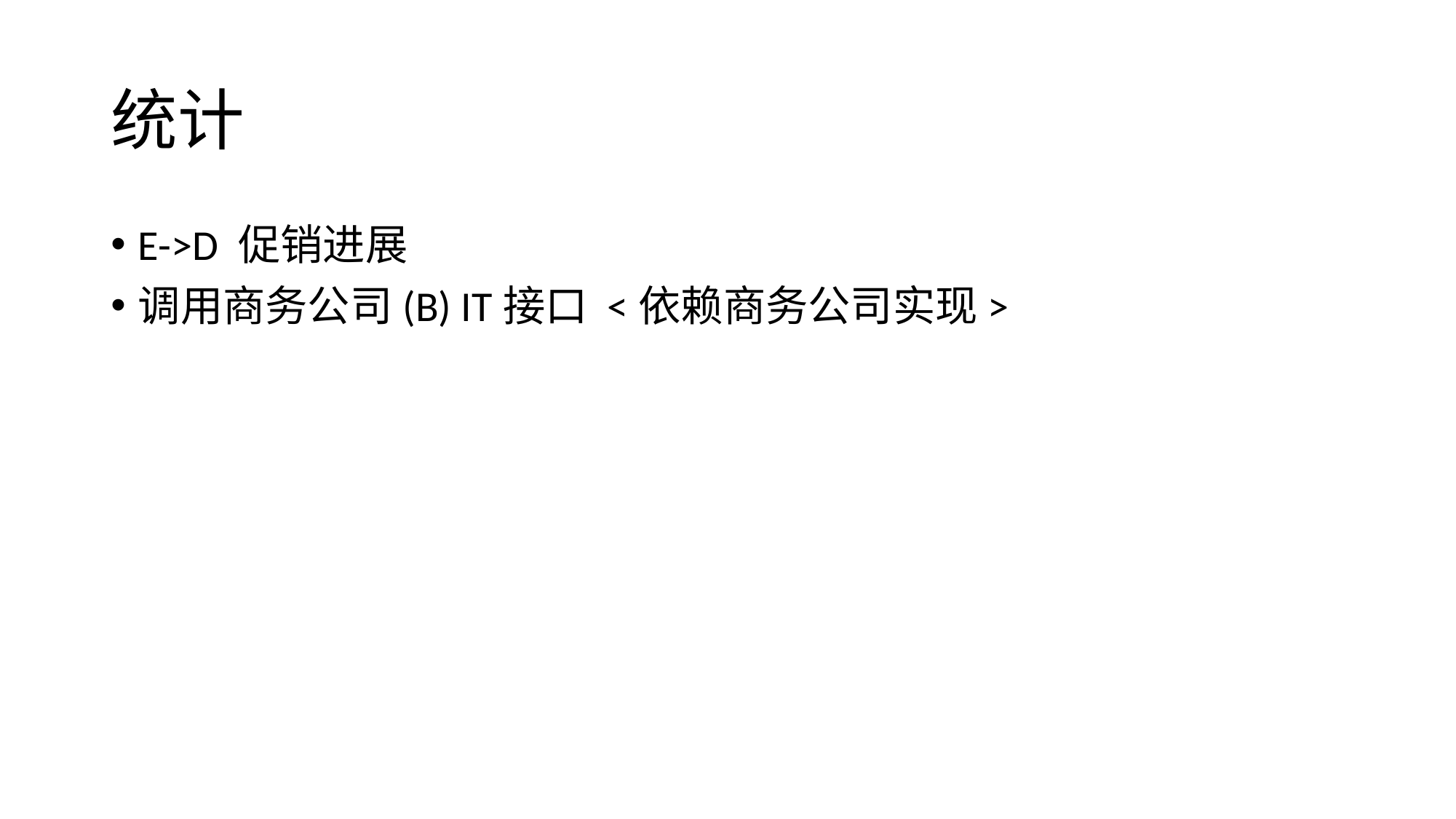

# 统计
E->D 促销进展
调用商务公司(B) IT接口 <依赖商务公司实现>